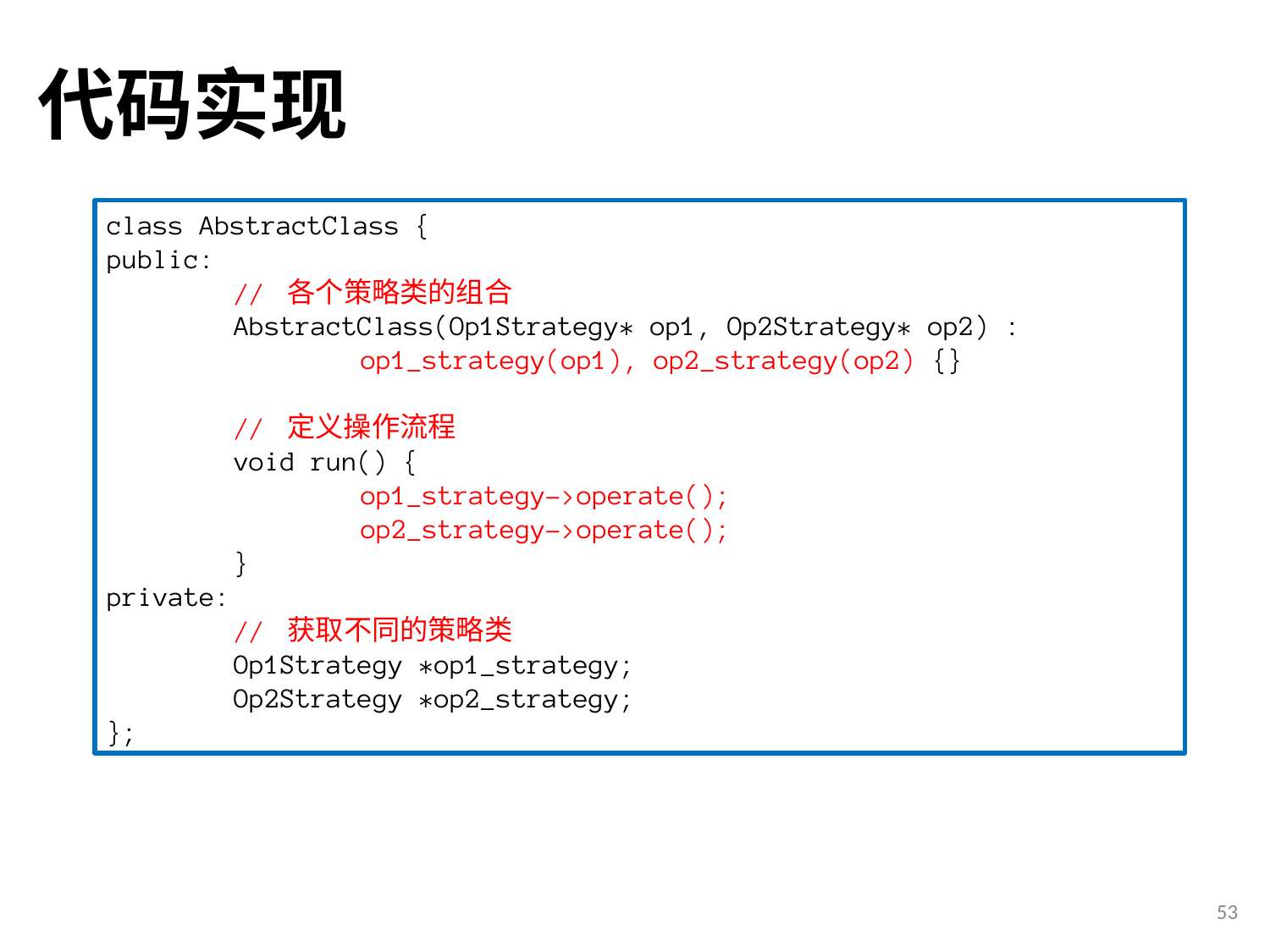

# 代码实现
class AbstractClass {
public:
	// 各个策略类的组合
	AbstractClass(Op1Strategy* op1, Op2Strategy* op2) :
		op1_strategy(op1), op2_strategy(op2) {}

	// 定义操作流程
	void run() {
		op1_strategy->operate();
		op2_strategy->operate();
	}
private:
	// 获取不同的策略类
	Op1Strategy *op1_strategy;
	Op2Strategy *op2_strategy;
};
53